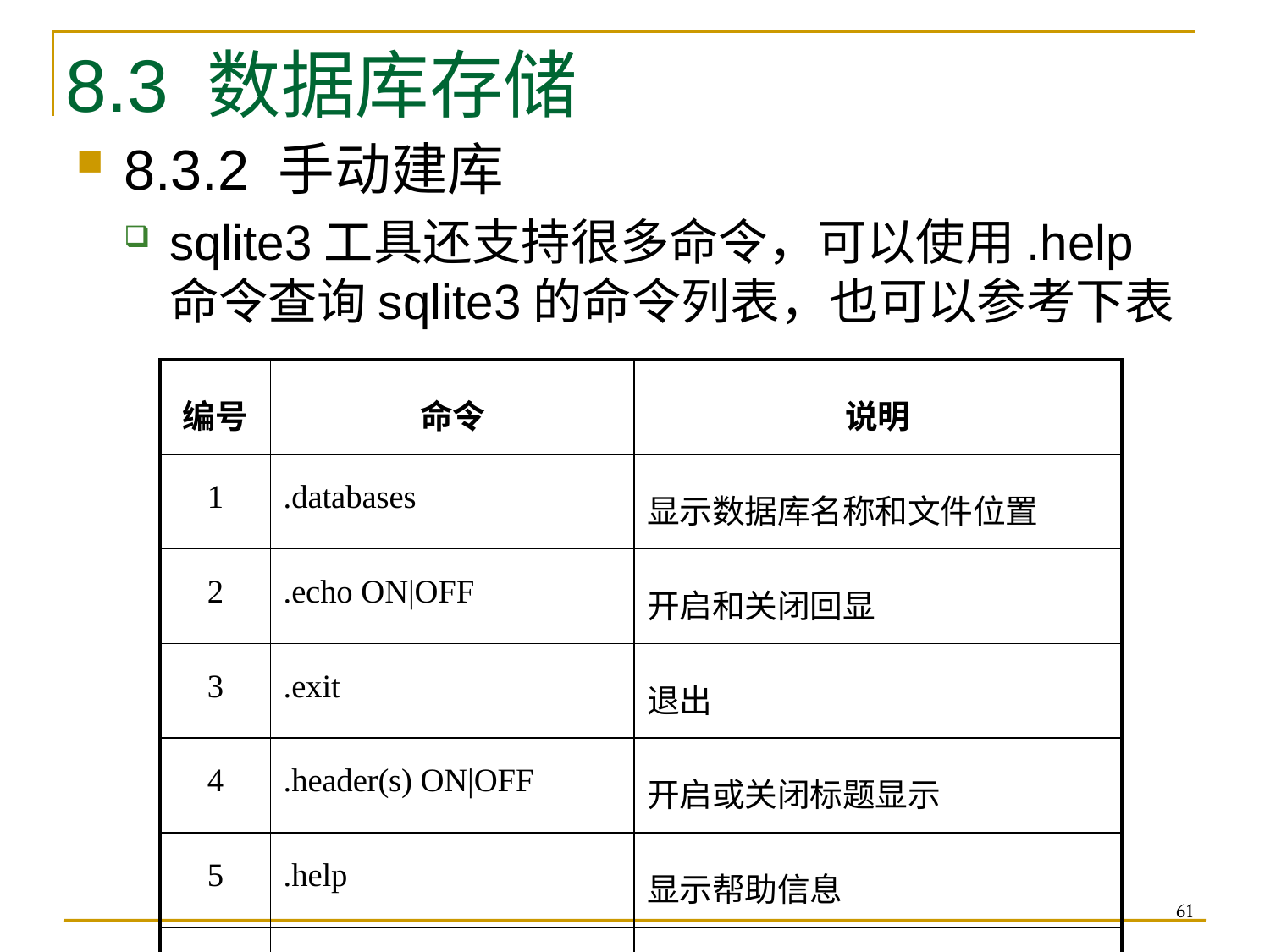

8.3 数据库存储
8.3.2 手动建库
sqlite3工具还支持很多命令，可以使用.help命令查询sqlite3的命令列表，也可以参考下表
| 编号 | 命令 | 说明 |
| --- | --- | --- |
| 1 | .databases | 显示数据库名称和文件位置 |
| 2 | .echo ON|OFF | 开启和关闭回显 |
| 3 | .exit | 退出 |
| 4 | .header(s) ON|OFF | 开启或关闭标题显示 |
| 5 | .help | 显示帮助信息 |
| 6 | .import FILE TABLE | 将数据从文件导入表 |
| 7 | .indices TABLE | 显示表中所的列名 |
| 8 | .load FILE ?ENTRY? | 导入扩展库 |
61